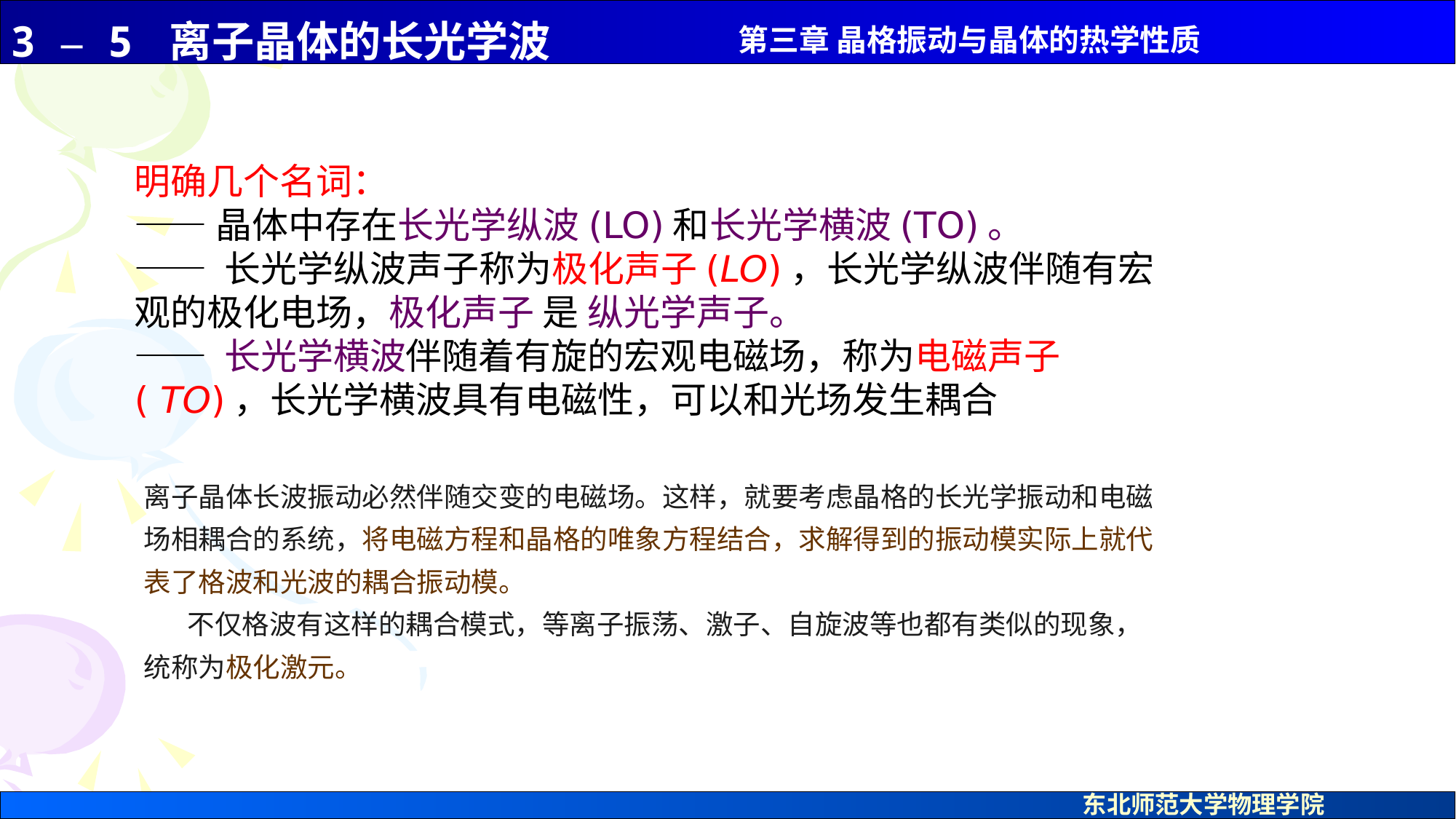

明确几个名词：
——晶体中存在长光学纵波(LO)和长光学横波(TO)。
—— 长光学纵波声子称为极化声子(LO)，长光学纵波伴随有宏观的极化电场，极化声子 是 纵光学声子。
—— 长光学横波伴随着有旋的宏观电磁场，称为电磁声子( TO)，长光学横波具有电磁性，可以和光场发生耦合
离子晶体长波振动必然伴随交变的电磁场。这样，就要考虑晶格的长光学振动和电磁场相耦合的系统，将电磁方程和晶格的唯象方程结合，求解得到的振动模实际上就代表了格波和光波的耦合振动模。
      不仅格波有这样的耦合模式，等离子振荡、激子、自旋波等也都有类似的现象，统称为极化激元。